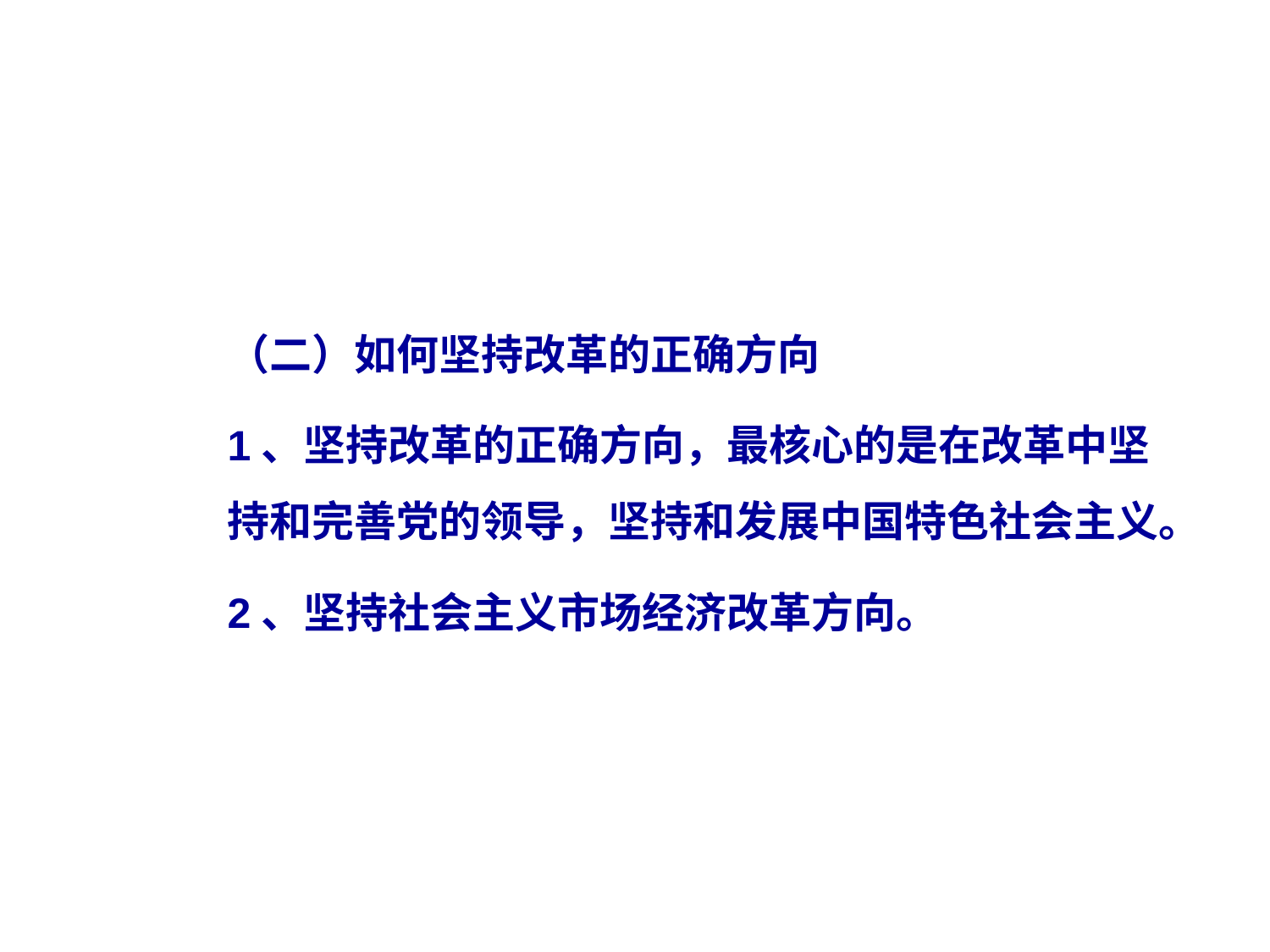

（二）如何坚持改革的正确方向
1、坚持改革的正确方向，最核心的是在改革中坚持和完善党的领导，坚持和发展中国特色社会主义。
2、坚持社会主义市场经济改革方向。